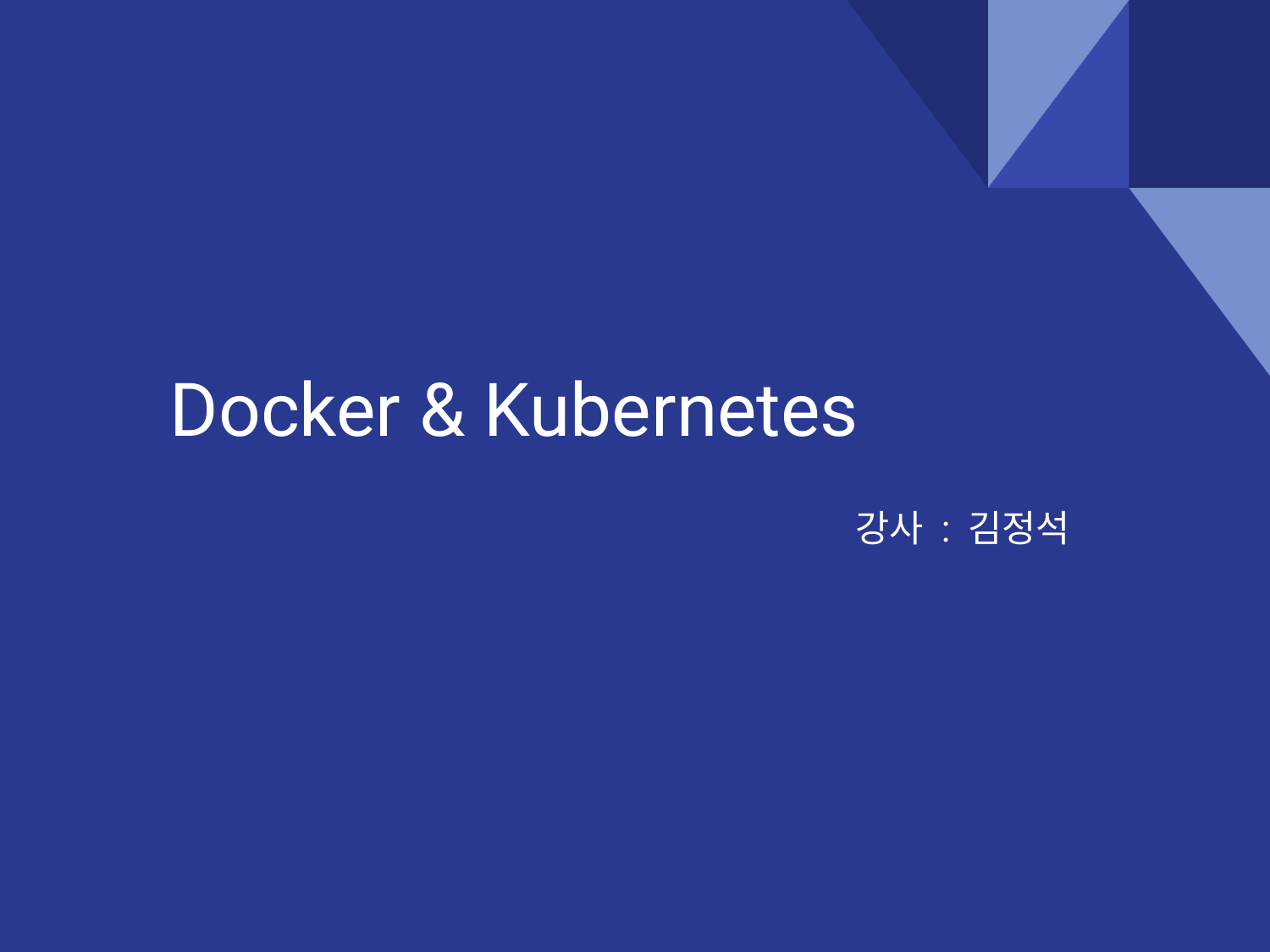

# Docker & Kubernetes
강사 : 김정석